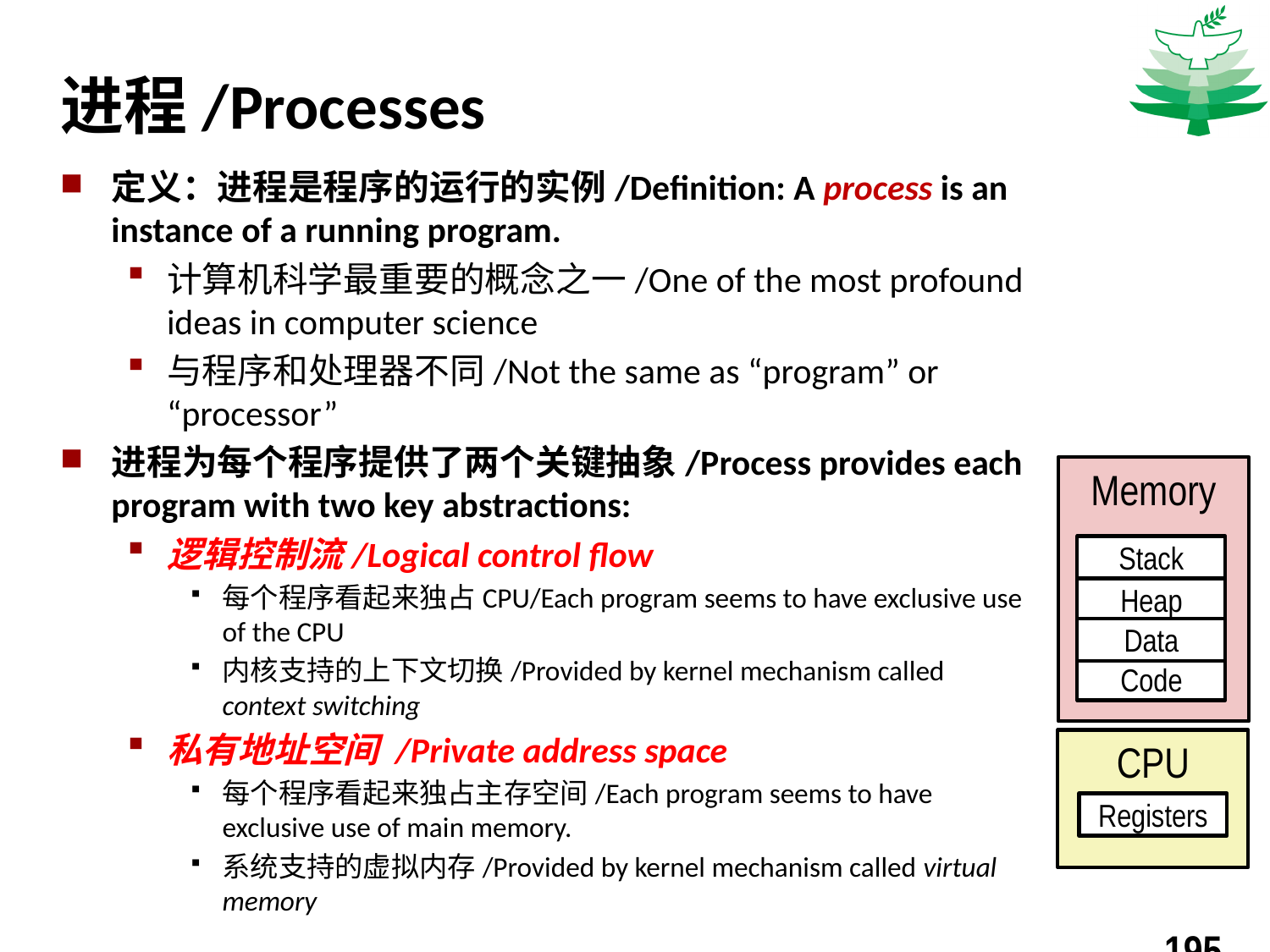

# 进程/Processes
定义：进程是程序的运行的实例/Definition: A process is an instance of a running program.
计算机科学最重要的概念之一/One of the most profound ideas in computer science
与程序和处理器不同/Not the same as “program” or “processor”
进程为每个程序提供了两个关键抽象/Process provides each program with two key abstractions:
逻辑控制流/Logical control flow
每个程序看起来独占CPU/Each program seems to have exclusive use of the CPU
内核支持的上下文切换/Provided by kernel mechanism called context switching
私有地址空间 /Private address space
每个程序看起来独占主存空间/Each program seems to have exclusive use of main memory.
系统支持的虚拟内存/Provided by kernel mechanism called virtual memory
Memory
Stack
Heap
Data
Code
CPU
Registers